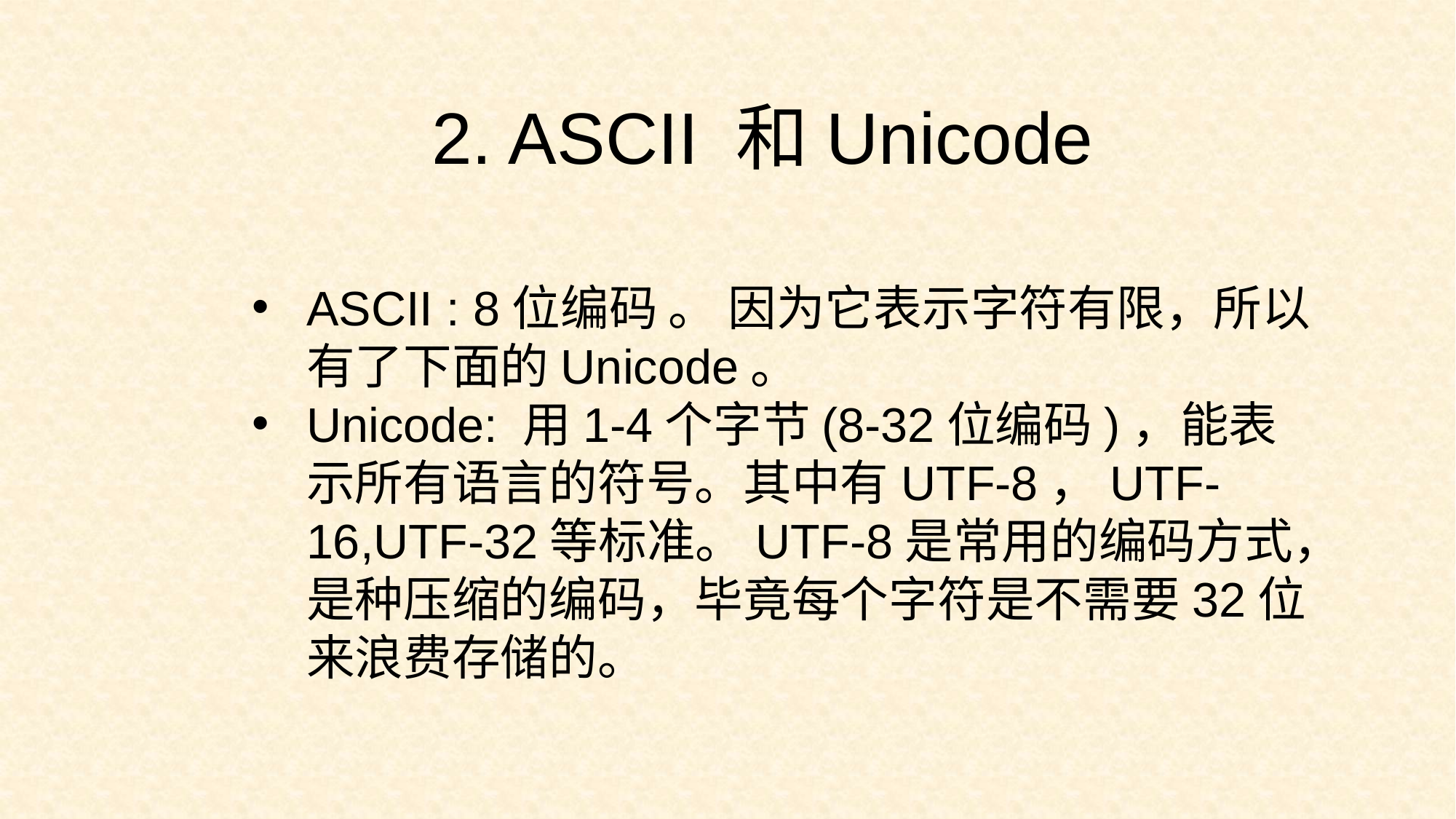

2. ASCII 和Unicode
ASCII : 8位编码 。 因为它表示字符有限，所以有了下面的Unicode。
Unicode: 用1-4个字节(8-32位编码)，能表示所有语言的符号。其中有UTF-8，UTF-16,UTF-32等标准。UTF-8是常用的编码方式，是种压缩的编码，毕竟每个字符是不需要32位来浪费存储的。